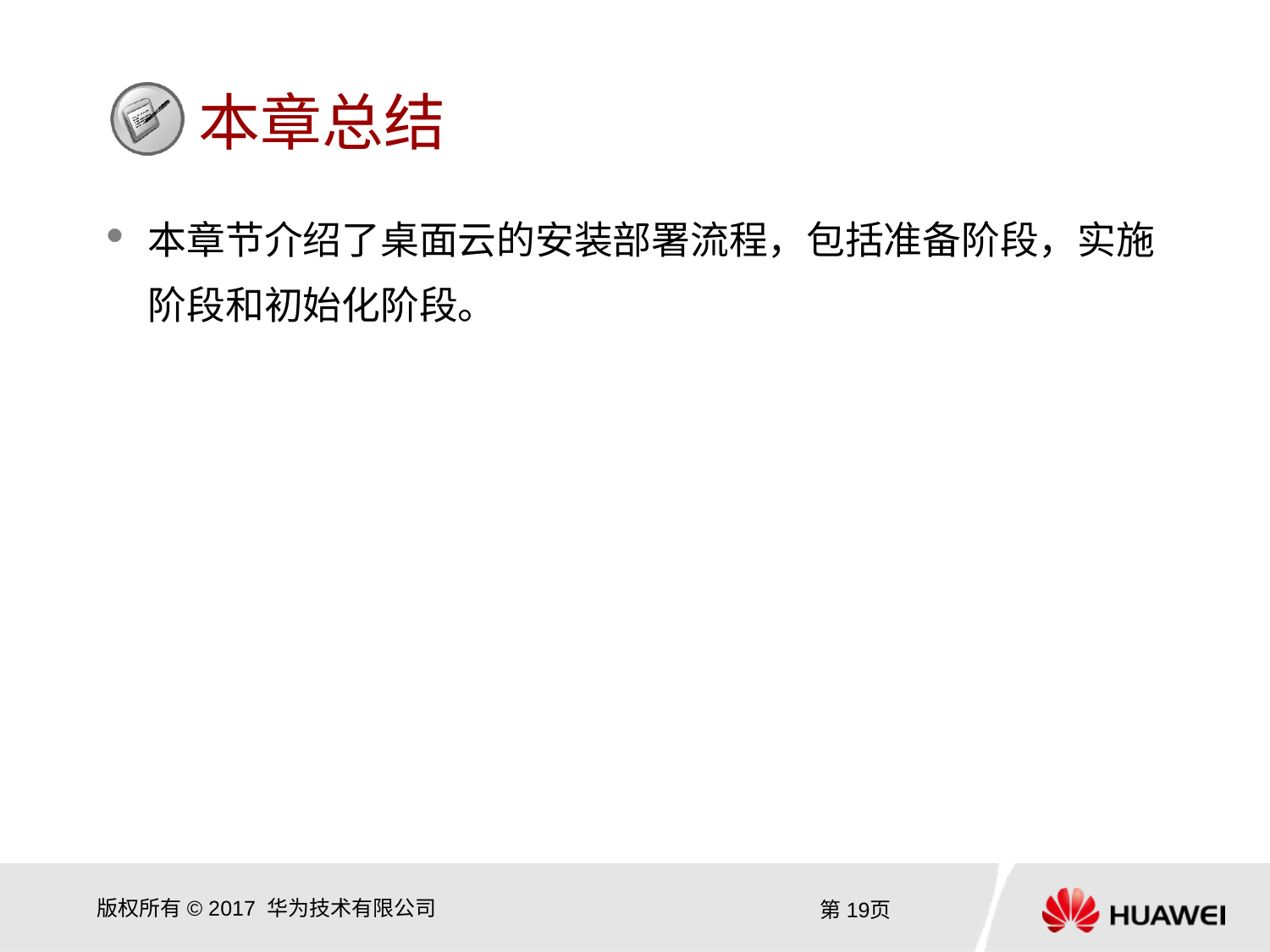

本章节介绍了桌面云的安装部署流程，包括准备阶段，实施阶段和初始化阶段。